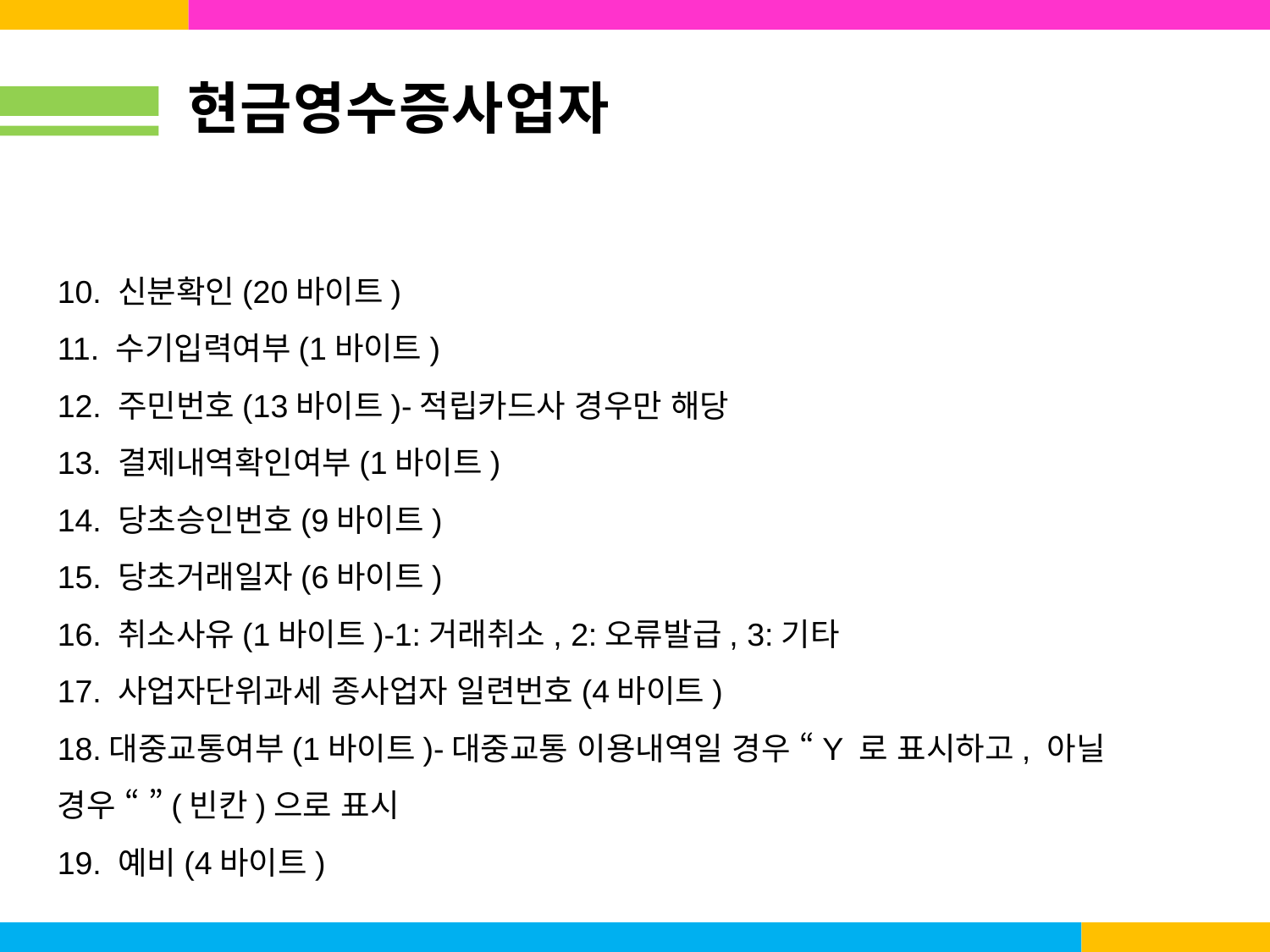

현금영수증사업자

10. 신분확인(20바이트)
11. 수기입력여부(1바이트)
12. 주민번호(13바이트)-적립카드사 경우만 해당
13. 결제내역확인여부(1바이트)
14. 당초승인번호(9바이트)
15. 당초거래일자(6바이트)
16. 취소사유(1바이트)-1:거래취소, 2:오류발급, 3:기타
17. 사업자단위과세 종사업자 일련번호(4바이트)
18.대중교통여부(1바이트)-대중교통 이용내역일 경우 “Y 로 표시하고, 아닐 경우 “ ”(빈칸)으로 표시
19. 예비(4바이트)